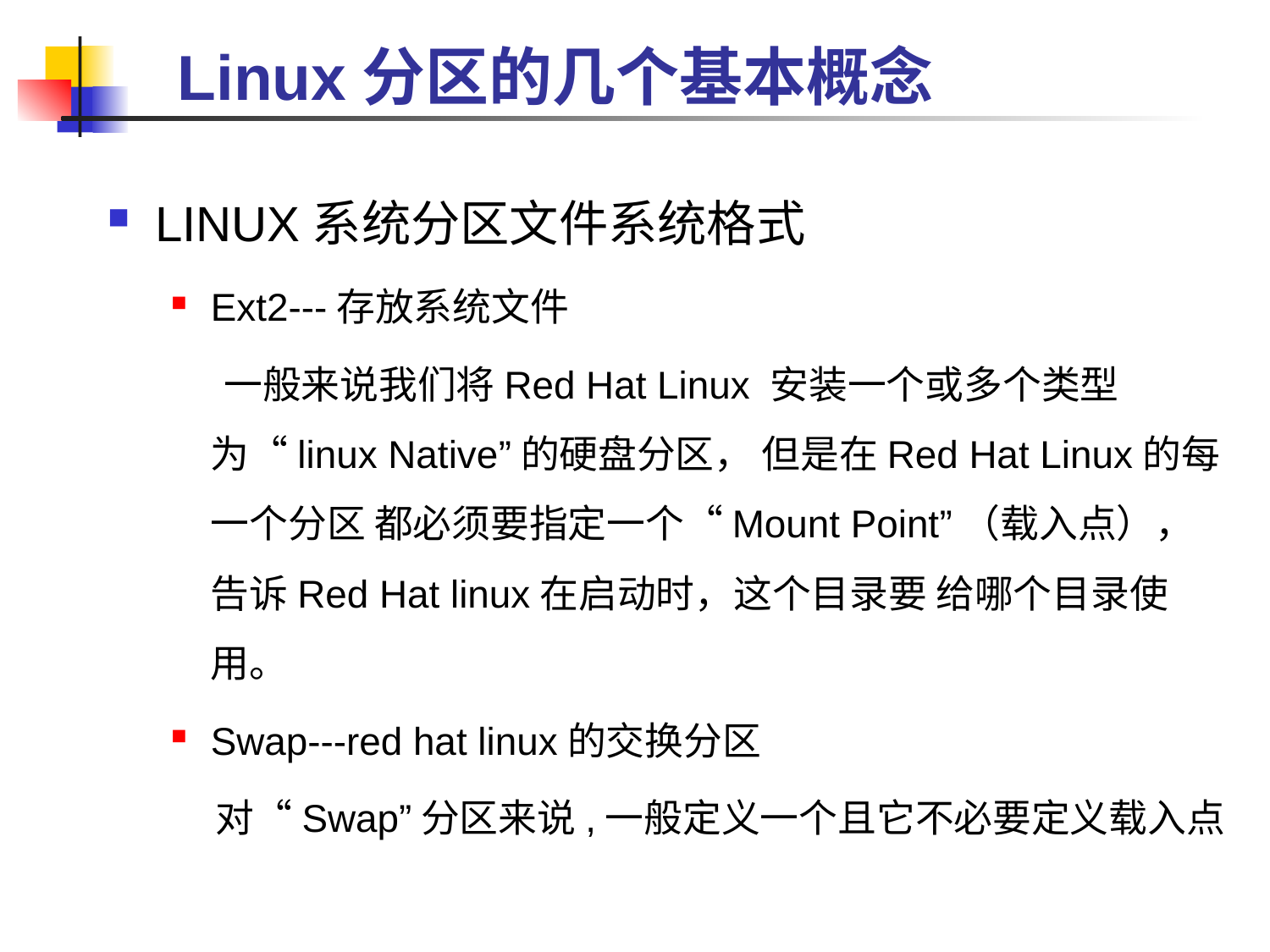

# Linux分区的几个基本概念
LINUX系统分区文件系统格式
Ext2---存放系统文件
     一般来说我们将Red Hat Linux 安装一个或多个类型为“linux Native”的硬盘分区， 但是在Red Hat Linux的每一个分区 都必须要指定一个“Mount Point”（载入点），告诉Red Hat linux在启动时，这个目录要 给哪个目录使用。
Swap---red hat linux的交换分区
    对“Swap”分区来说,一般定义一个且它不必要定义载入点